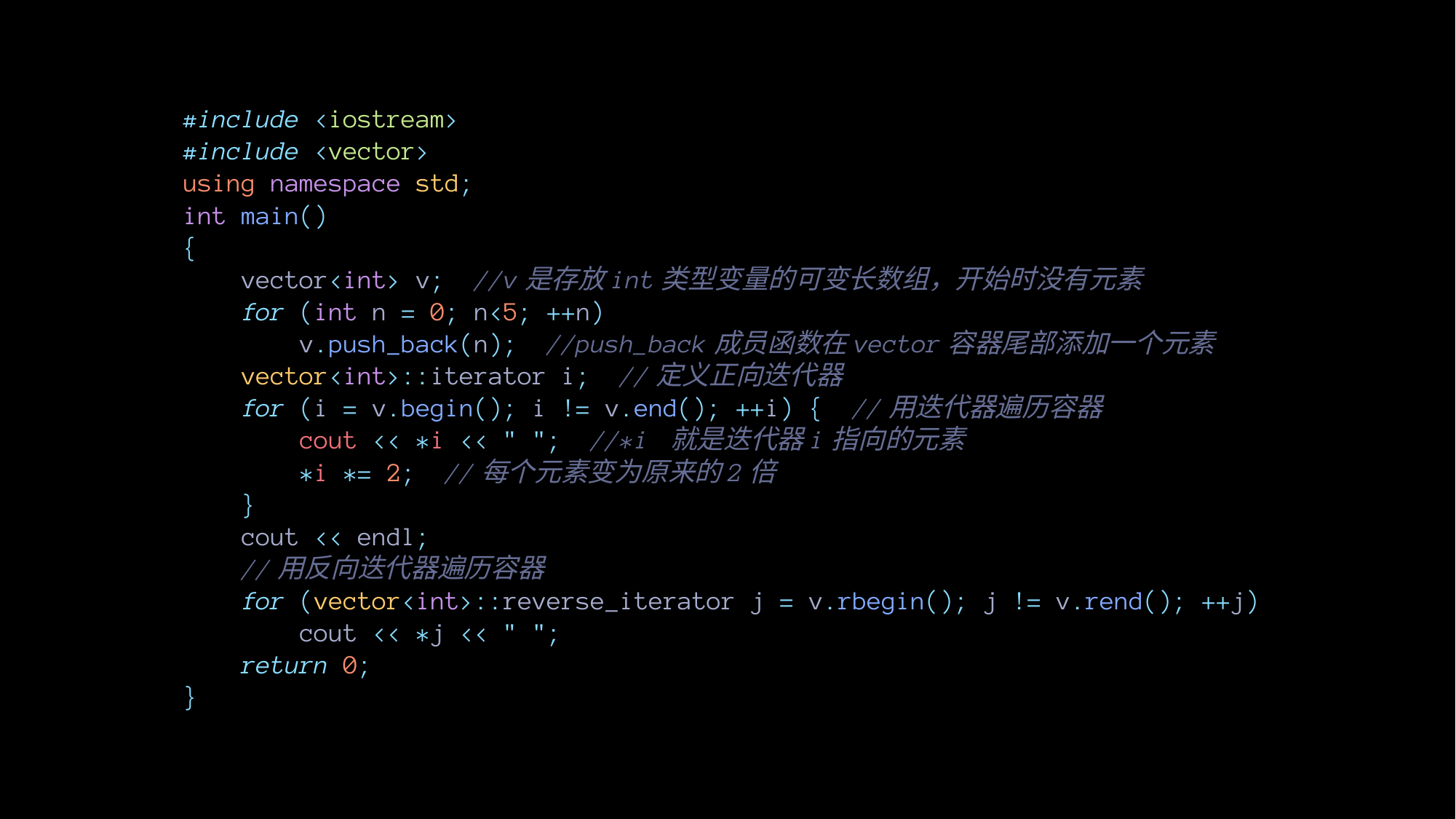

#include <iostream>
#include <vector>
using namespace std;
int main()
{
    vector<int> v;  //v是存放int类型变量的可变长数组，开始时没有元素
    for (int n = 0; n<5; ++n)
        v.push_back(n);  //push_back成员函数在vector容器尾部添加一个元素
    vector<int>::iterator i;  //定义正向迭代器
    for (i = v.begin(); i != v.end(); ++i) {  //用迭代器遍历容器
        cout << *i << " ";  //*i 就是迭代器i指向的元素
        *i *= 2;  //每个元素变为原来的2倍
    }
    cout << endl;
    //用反向迭代器遍历容器
    for (vector<int>::reverse_iterator j = v.rbegin(); j != v.rend(); ++j)
        cout << *j << " ";
    return 0;
}